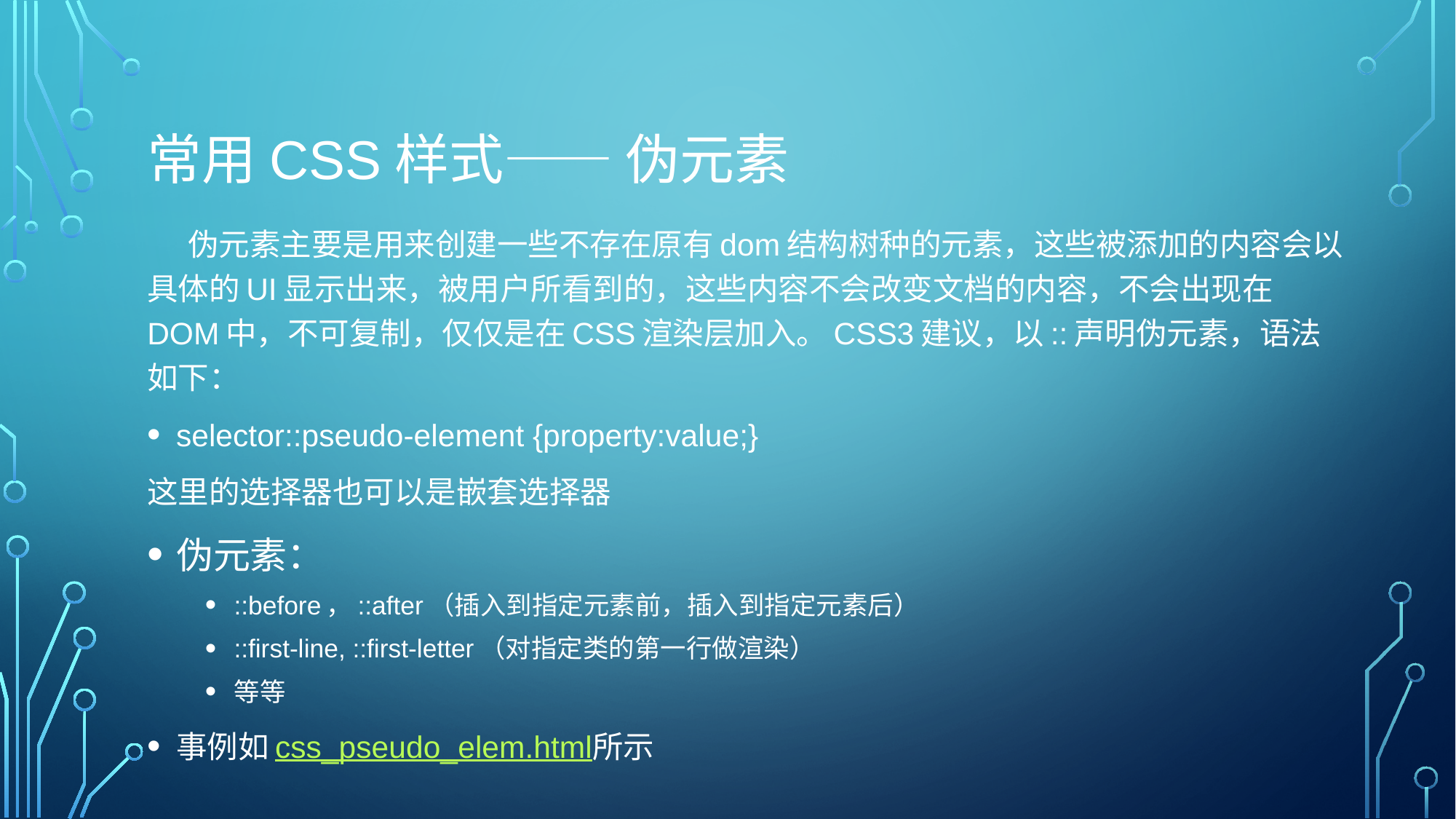

# 常用CSS样式—— 伪元素
     伪元素主要是用来创建一些不存在原有dom结构树种的元素，这些被添加的内容会以具体的UI显示出来，被用户所看到的，这些内容不会改变文档的内容，不会出现在DOM中，不可复制，仅仅是在CSS渲染层加入。CSS3建议，以::声明伪元素，语法如下：
selector::pseudo-element {property:value;}
这里的选择器也可以是嵌套选择器
伪元素：
::before，::after（插入到指定元素前，插入到指定元素后）
::first-line, ::first-letter（对指定类的第一行做渲染）
等等
事例如css_pseudo_elem.html所示